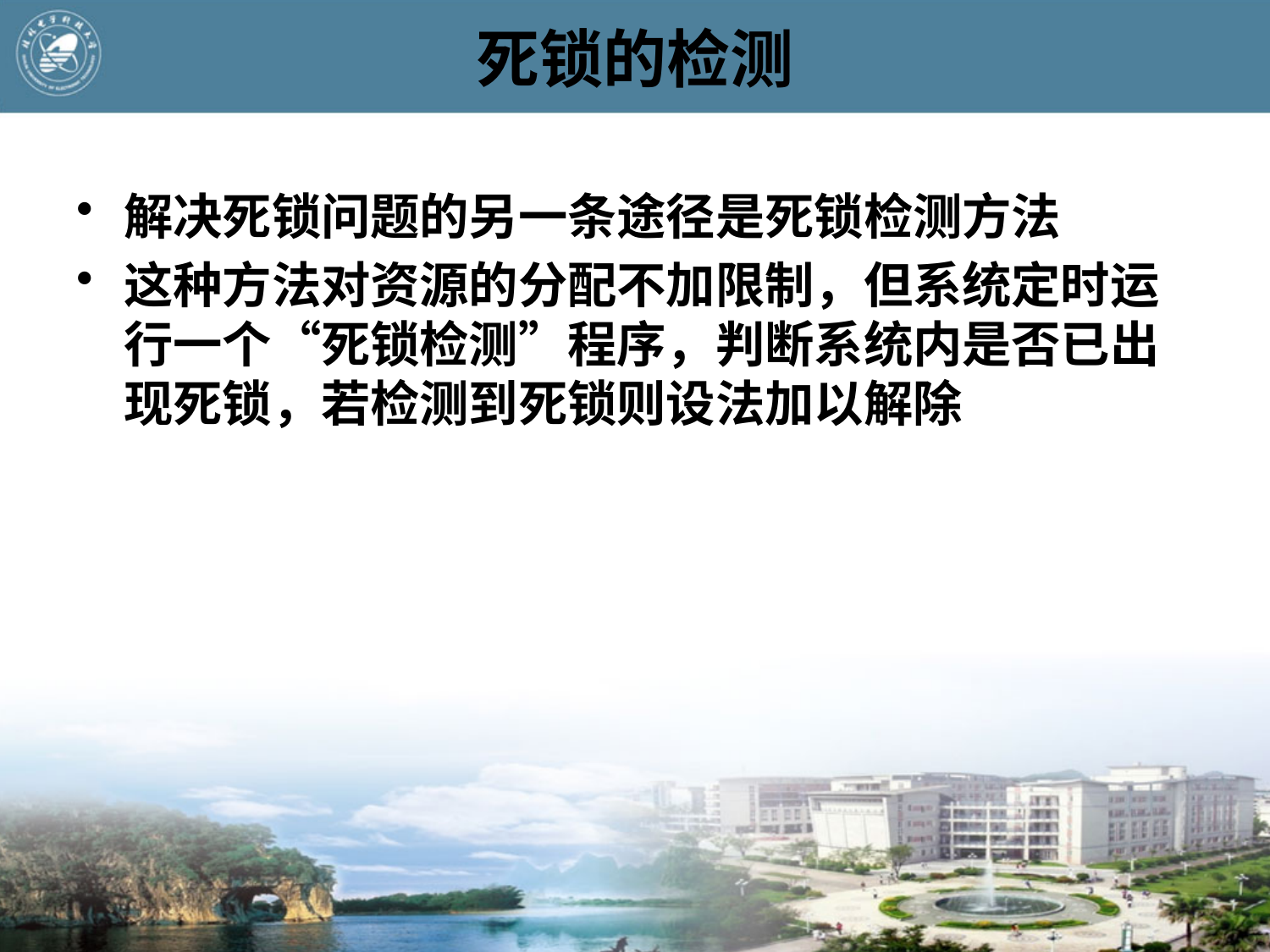

# 死锁的检测
解决死锁问题的另一条途径是死锁检测方法
这种方法对资源的分配不加限制，但系统定时运行一个“死锁检测”程序，判断系统内是否已出现死锁，若检测到死锁则设法加以解除